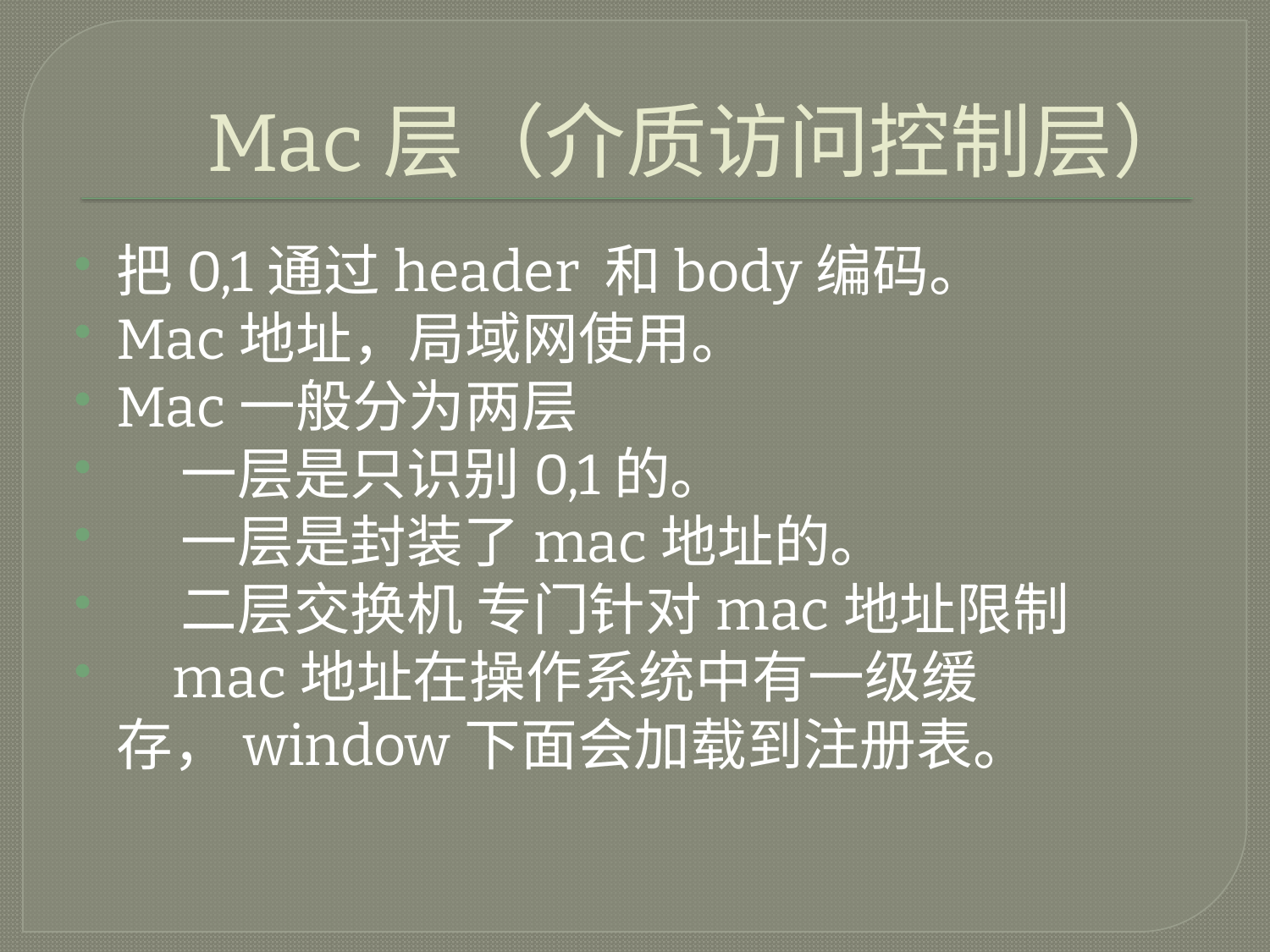

# Mac层（介质访问控制层）
把0,1通过header 和body编码。
Mac地址，局域网使用。
Mac一般分为两层
    一层是只识别0,1的。
    一层是封装了mac地址的。
    二层交换机 专门针对mac地址限制
     mac地址在操作系统中有一级缓存，window下面会加载到注册表。